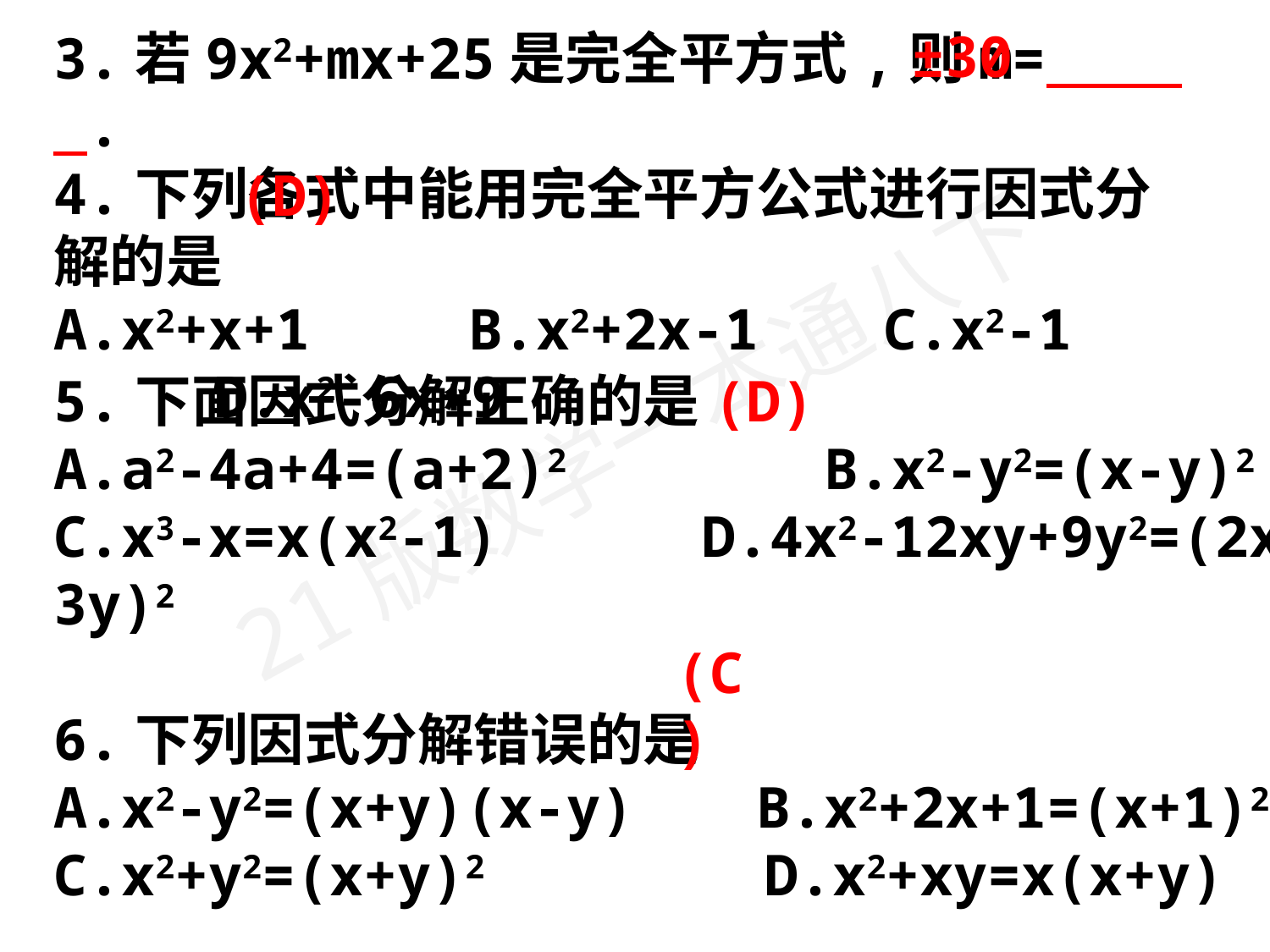

±30
3.若9x2+mx+25是完全平方式,则m=      .
4.下列各式中能用完全平方公式进行因式分解的是
A.x2+x+1	 B.x2+2x-1	  C.x2-1	 D.x2-6x+9
(D)
5.下面因式分解正确的是
A.a2-4a+4=(a+2)2	    B.x2-y2=(x-y)2
C.x3-x=x(x2-1)      D.4x2-12xy+9y2=(2x-3y)2

6.下列因式分解错误的是
A.x2-y2=(x+y)(x-y)	  B.x2+2x+1=(x+1)2
C.x2+y2=(x+y)2	      D.x2+xy=x(x+y)
(D)
(C)